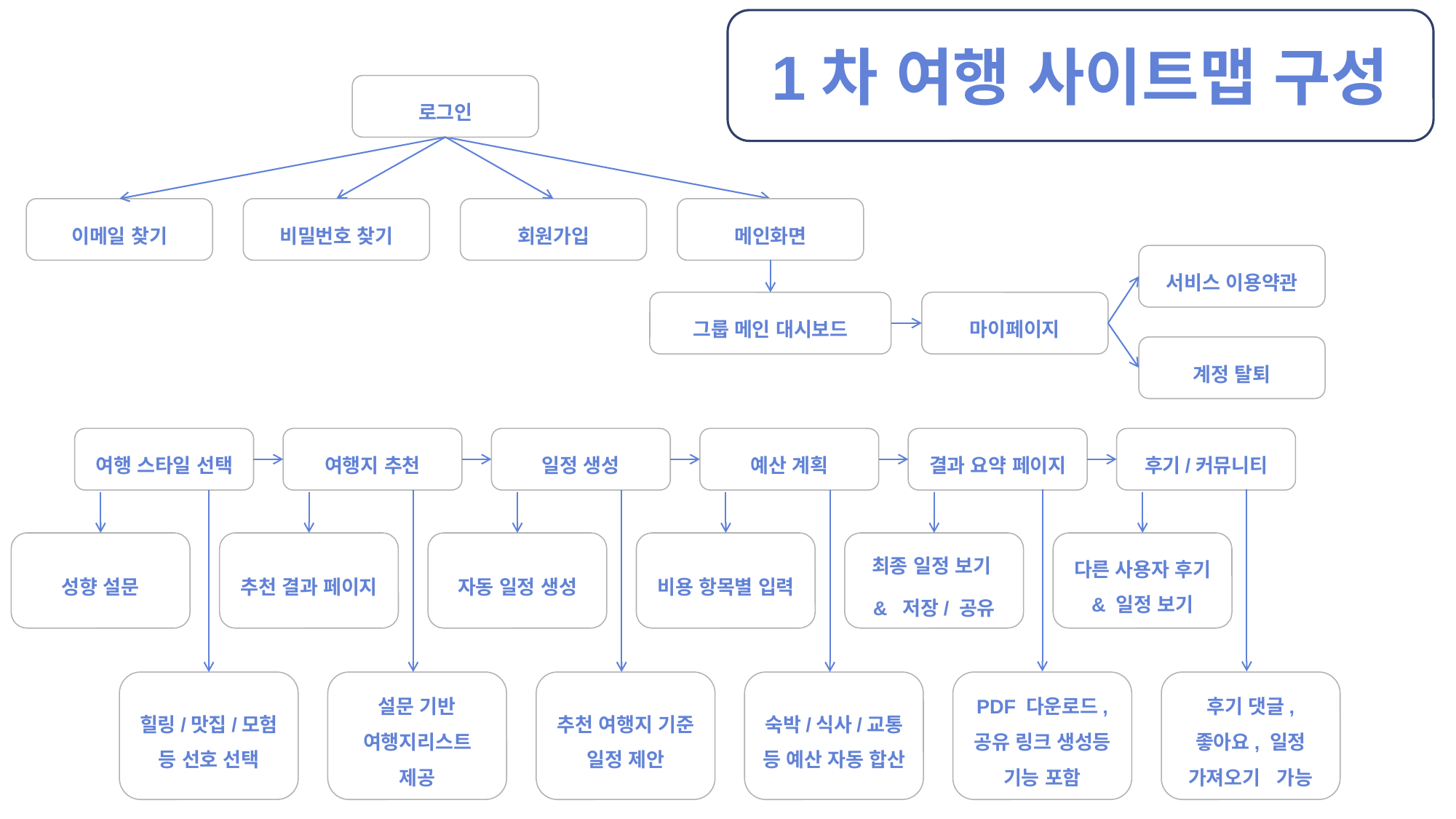

1차 여행 사이트맵 구성
로그인
이메일 찾기
비밀번호 찾기
회원가입
메인화면
서비스 이용약관
그룹 메인 대시보드
마이페이지
계정 탈퇴
여행 스타일 선택
여행지 추천
일정 생성
예산 계획
결과 요약 페이지
후기/커뮤니티
성향 설문
추천 결과 페이지
자동 일정 생성
비용 항목별 입력
최종 일정 보기
&  저장/ 공유
다른 사용자 후기 & 일정 보기
힐링/맛집/모험 등 선호 선택
설문 기반 여행지리스트 제공
추천 여행지 기준 일정 제안
숙박/식사/교통 등 예산 자동 합산
 PDF 다운로드,  공유 링크 생성등 기능 포함
후기 댓글, 좋아요, 일정 가져오기   가능